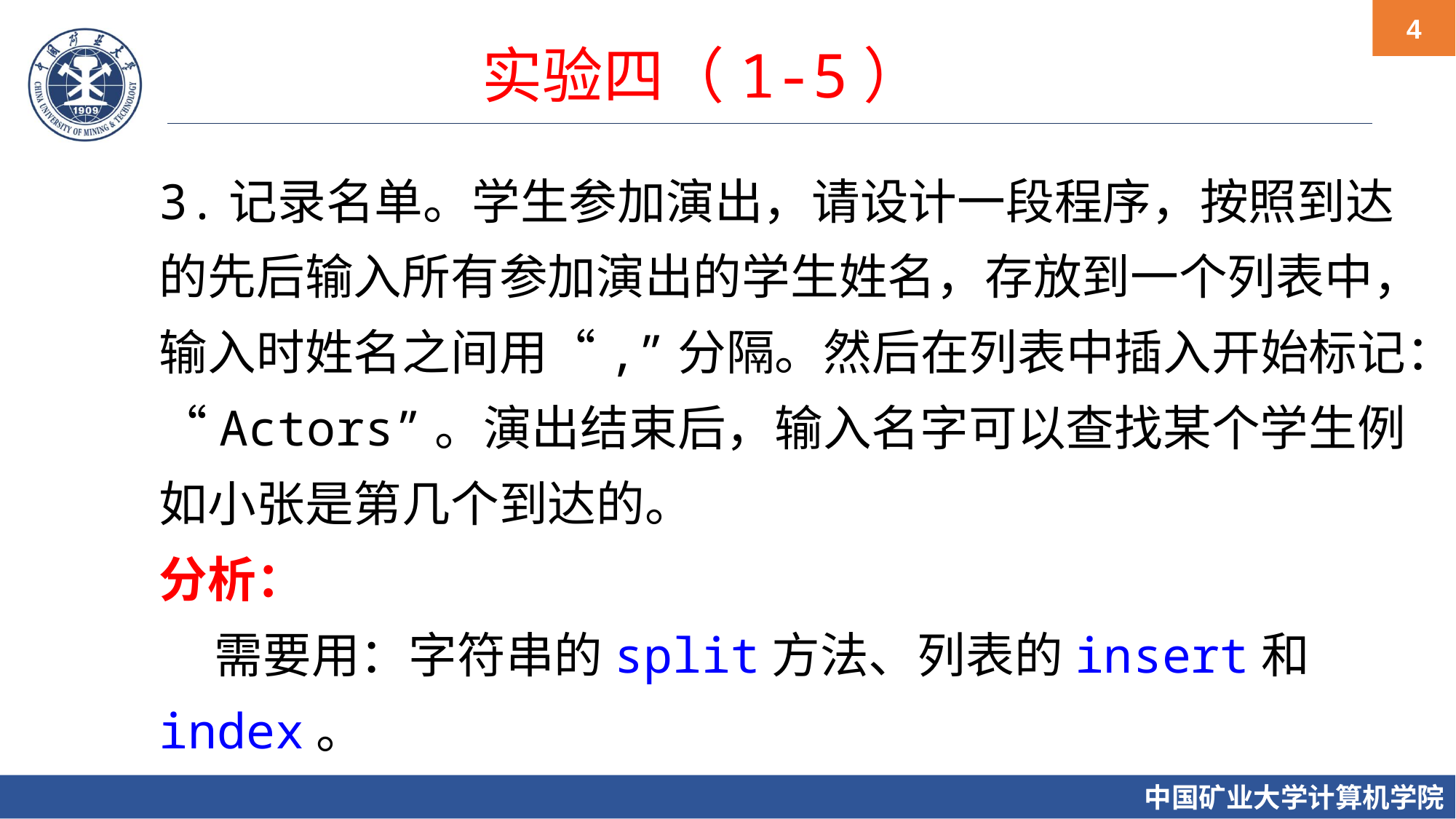

实验四（1-5）
3.记录名单。学生参加演出，请设计一段程序，按照到达的先后输入所有参加演出的学生姓名，存放到一个列表中，输入时姓名之间用“,”分隔。然后在列表中插入开始标记：“Actors”。演出结束后，输入名字可以查找某个学生例如小张是第几个到达的。
分析：
    需要用：字符串的split方法、列表的insert和index。